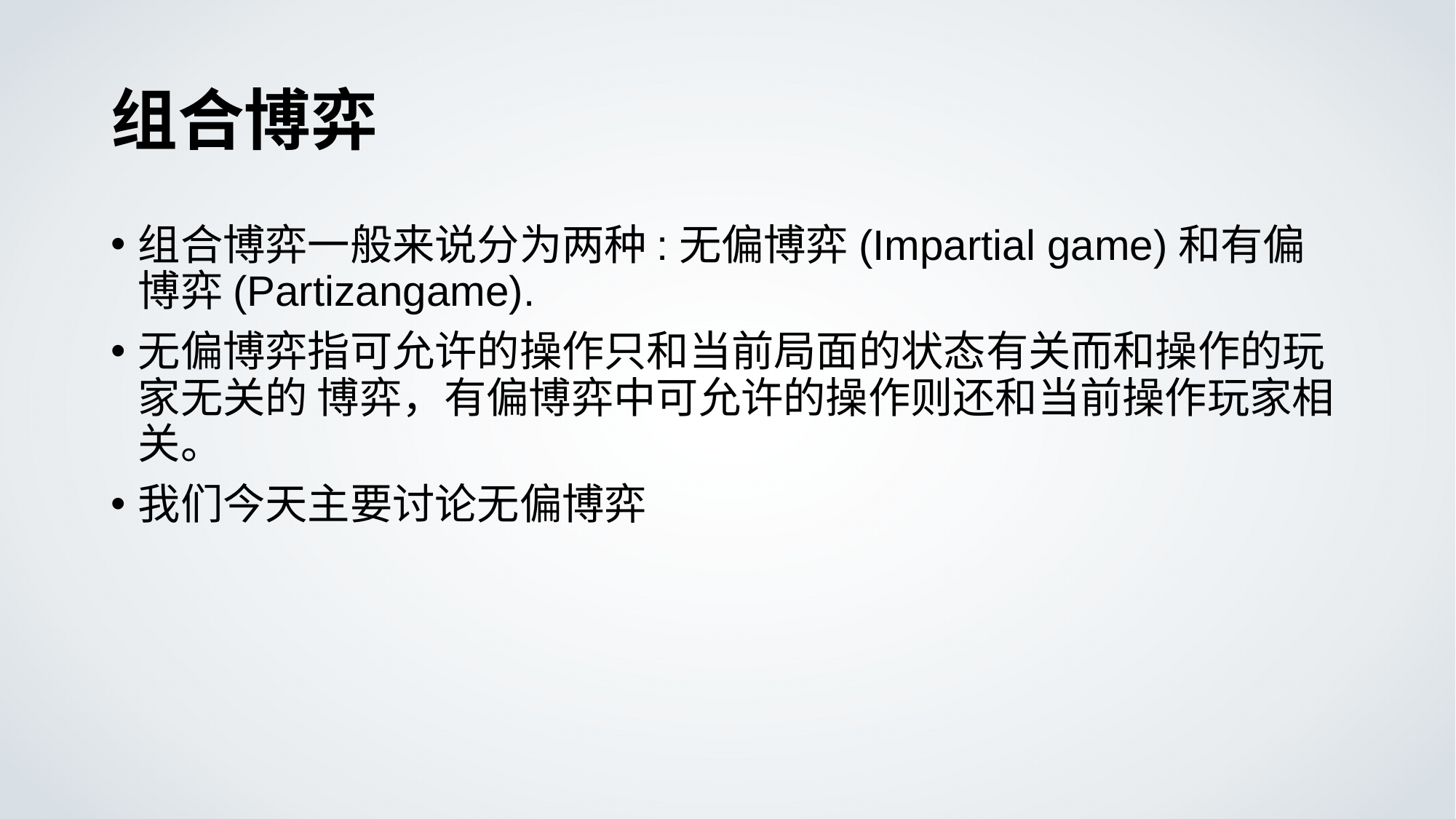

# 组合博弈
组合博弈一般来说分为两种:无偏博弈(Impartial game)和有偏博弈(Partizangame).
无偏博弈指可允许的操作只和当前局面的状态有关而和操作的玩家无关的 博弈，有偏博弈中可允许的操作则还和当前操作玩家相关。
我们今天主要讨论无偏博弈